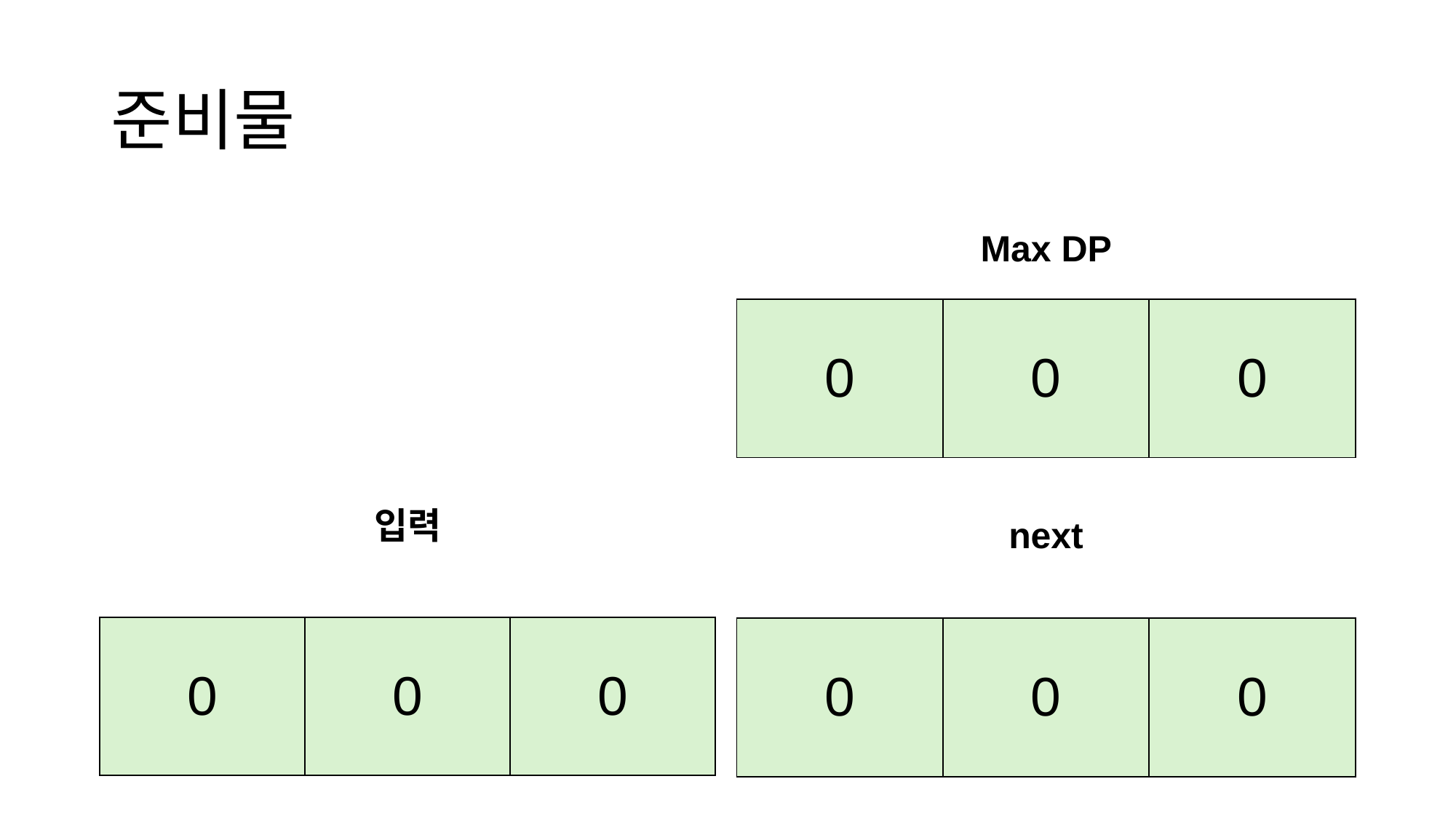

# 준비물
Max DP
| 0 | 0 | 0 |
| --- | --- | --- |
입력
next
| 0 | 0 | 0 |
| --- | --- | --- |
| 0 | 0 | 0 |
| --- | --- | --- |